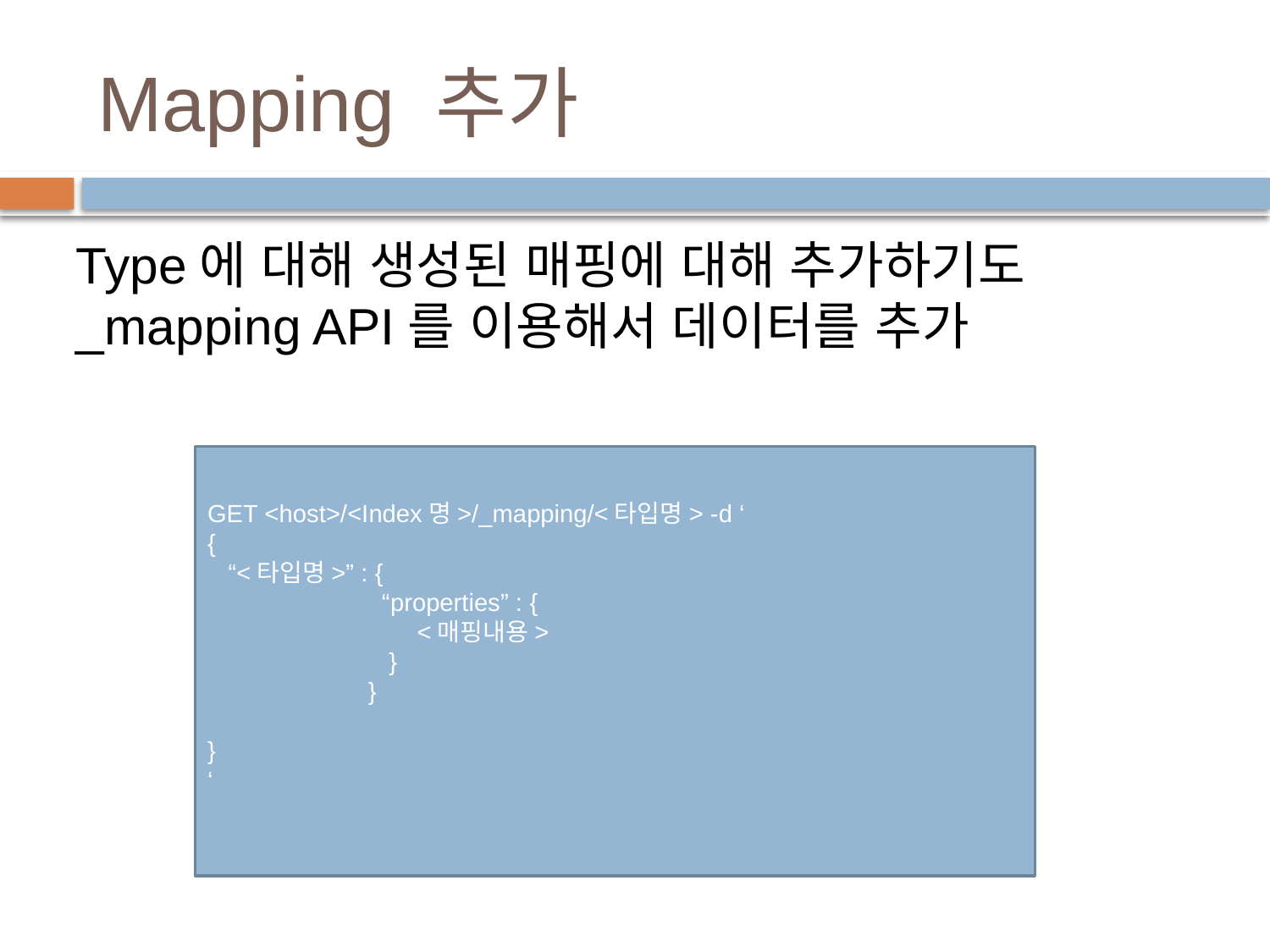

# Mapping 추가
Type에 대해 생성된 매핑에 대해 추가하기도  _mapping API를 이용해서 데이터를 추가
GET <host>/<Index명>/_mapping/<타입명> -d ‘
{
   “<타입명>” : {
                         “properties” : {
                              <매핑내용>
                          }
                       }

}
‘